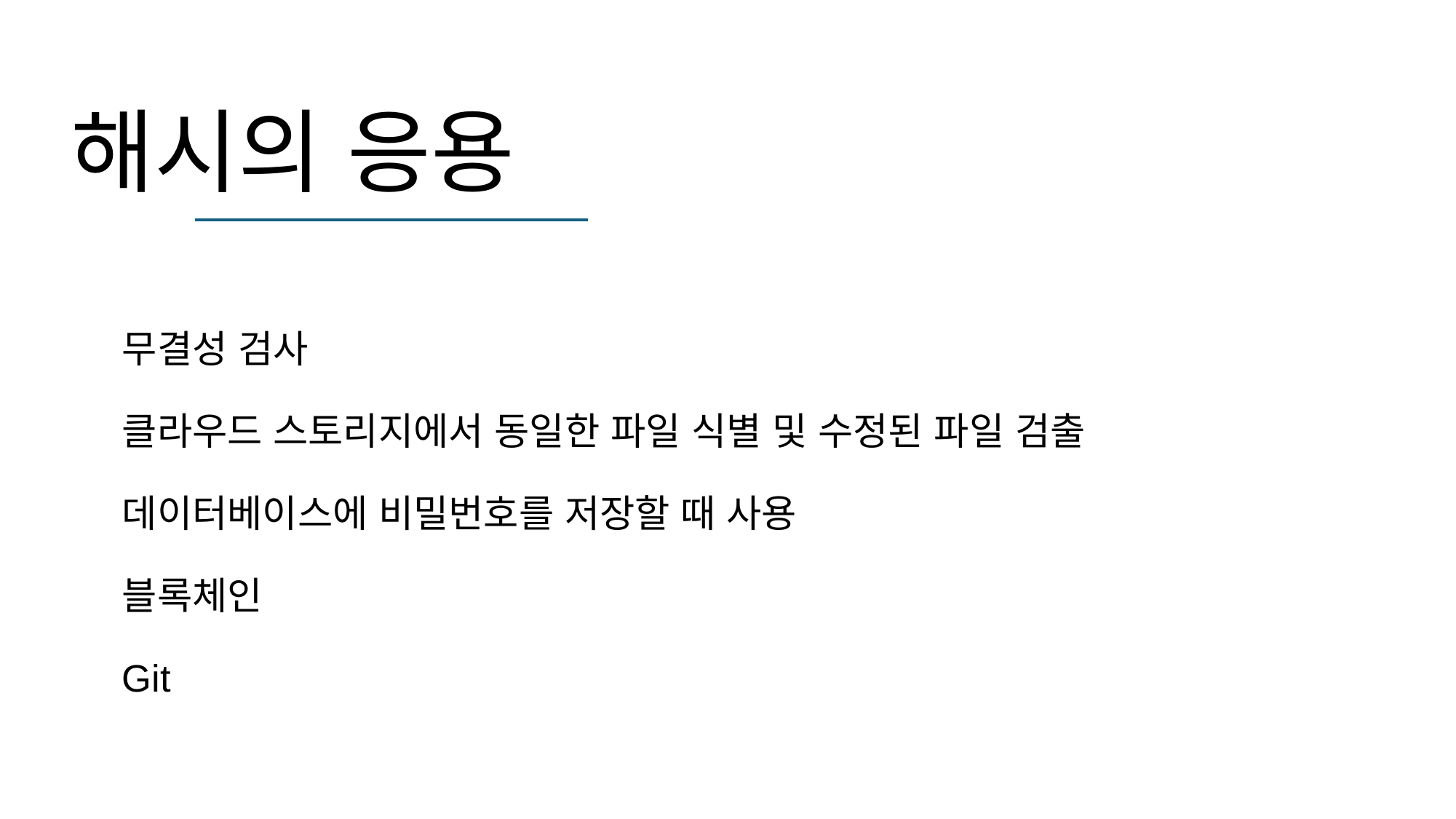

# 해시의 응용

무결성 검사

클라우드 스토리지에서 동일한 파일 식별 및 수정된 파일 검출

데이터베이스에 비밀번호를 저장할 때 사용

블록체인

Git